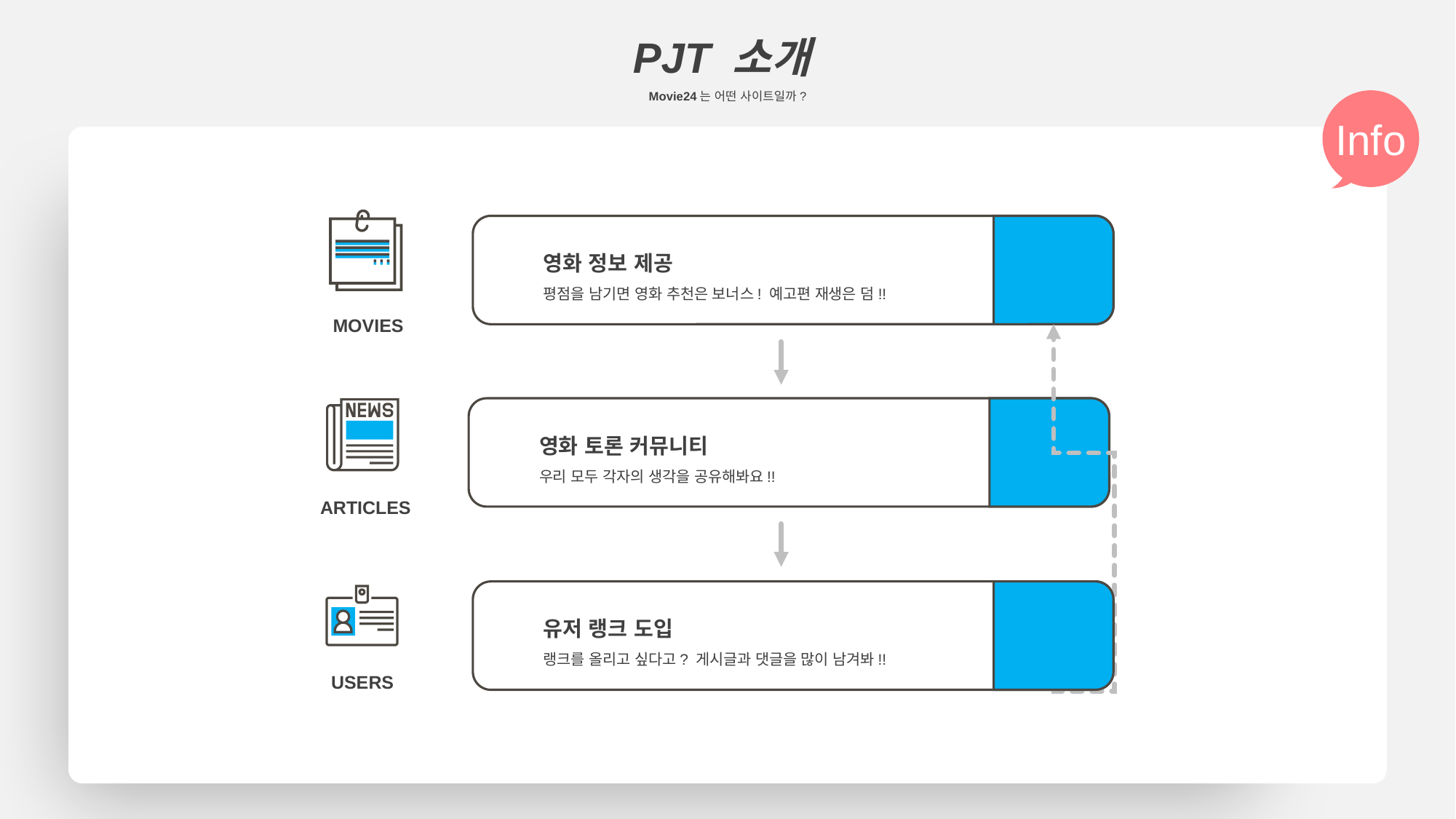

PJT 소개
Movie24는 어떤 사이트일까?
Info

영화 정보 제공
평점을 남기면 영화 추천은 보너스! 예고편 재생은 덤!!
MOVIES

영화 토론 커뮤니티
우리 모두 각자의 생각을 공유해봐요!!
ARTICLES

유저 랭크 도입
랭크를 올리고 싶다고? 게시글과 댓글을 많이 남겨봐!!

USERS